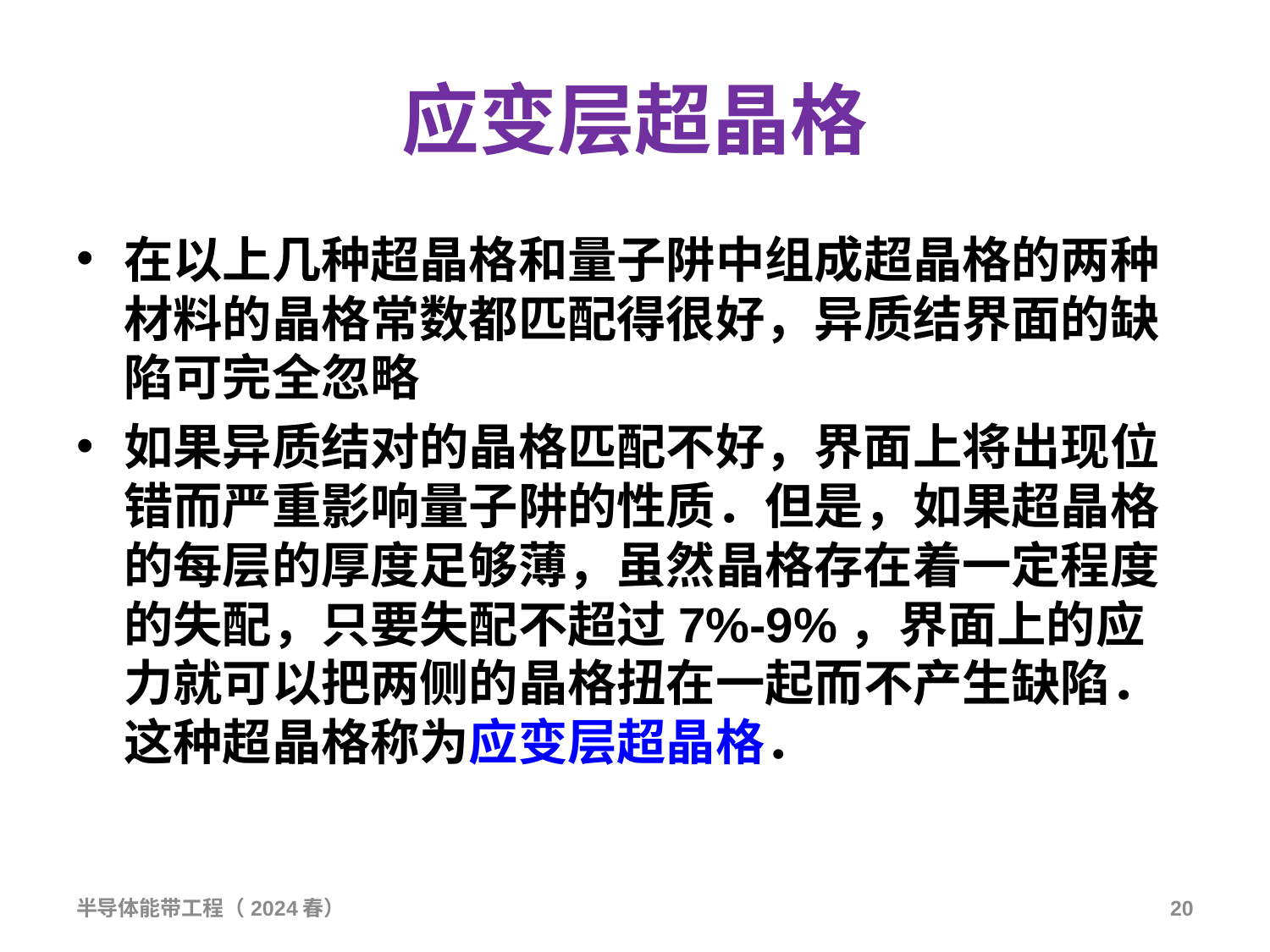

# 应变层超晶格
在以上几种超晶格和量子阱中组成超晶格的两种材料的晶格常数都匹配得很好，异质结界面的缺陷可完全忽略
如果异质结对的晶格匹配不好，界面上将出现位错而严重影响量子阱的性质．但是，如果超晶格的每层的厚度足够薄，虽然晶格存在着一定程度的失配，只要失配不超过7%-9%，界面上的应力就可以把两侧的晶格扭在一起而不产生缺陷．这种超晶格称为应变层超晶格．

半导体能带工程（2024春）
20